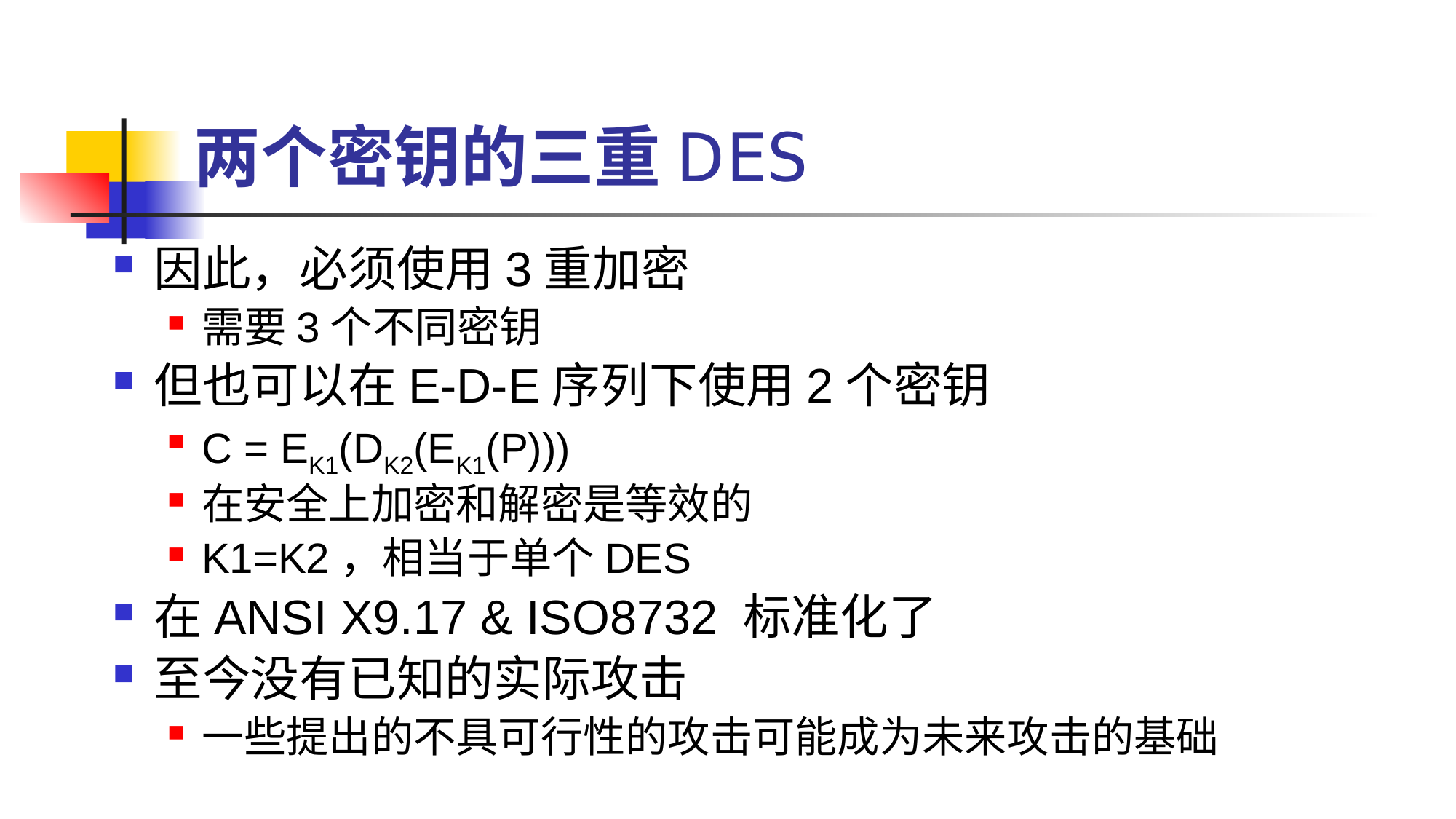

# 两个密钥的三重DES
因此，必须使用3重加密
需要3个不同密钥
但也可以在E-D-E序列下使用2个密钥
C = EK1(DK2(EK1(P)))
在安全上加密和解密是等效的
K1=K2，相当于单个DES
在ANSI X9.17 & ISO8732 标准化了
至今没有已知的实际攻击
一些提出的不具可行性的攻击可能成为未来攻击的基础